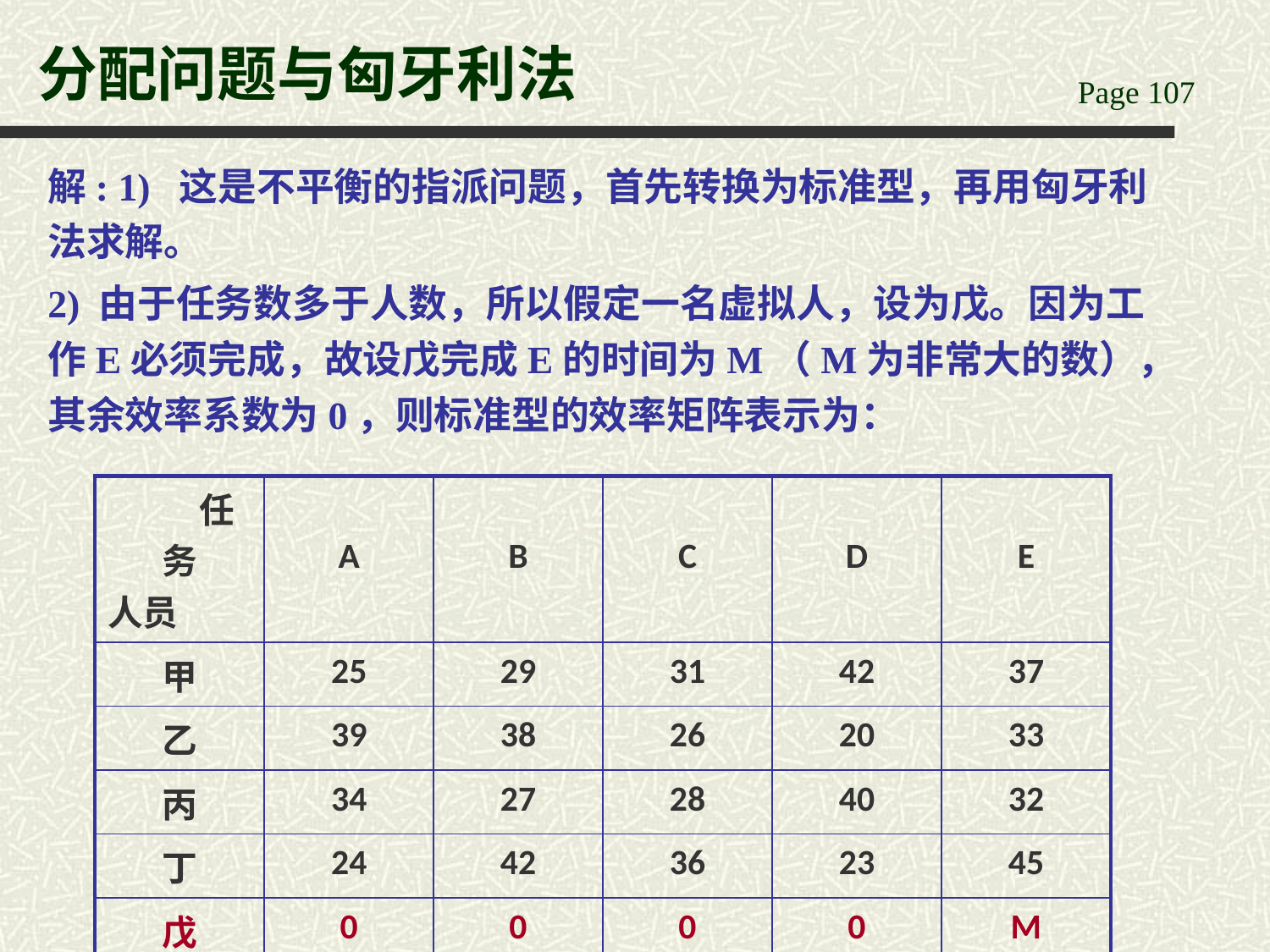

# 分配问题与匈牙利法
解: 1)  这是不平衡的指派问题，首先转换为标准型，再用匈牙利法求解。
2) 由于任务数多于人数，所以假定一名虚拟人，设为戊。因为工作E必须完成，故设戊完成E的时间为M（M为非常大的数），其余效率系数为0，则标准型的效率矩阵表示为：
| 任务 人员 | A | B | C | D | E |
| --- | --- | --- | --- | --- | --- |
| 甲 | 25 | 29 | 31 | 42 | 37 |
| 乙 | 39 | 38 | 26 | 20 | 33 |
| 丙 | 34 | 27 | 28 | 40 | 32 |
| 丁 | 24 | 42 | 36 | 23 | 45 |
| 戊 | 0 | 0 | 0 | 0 | M |